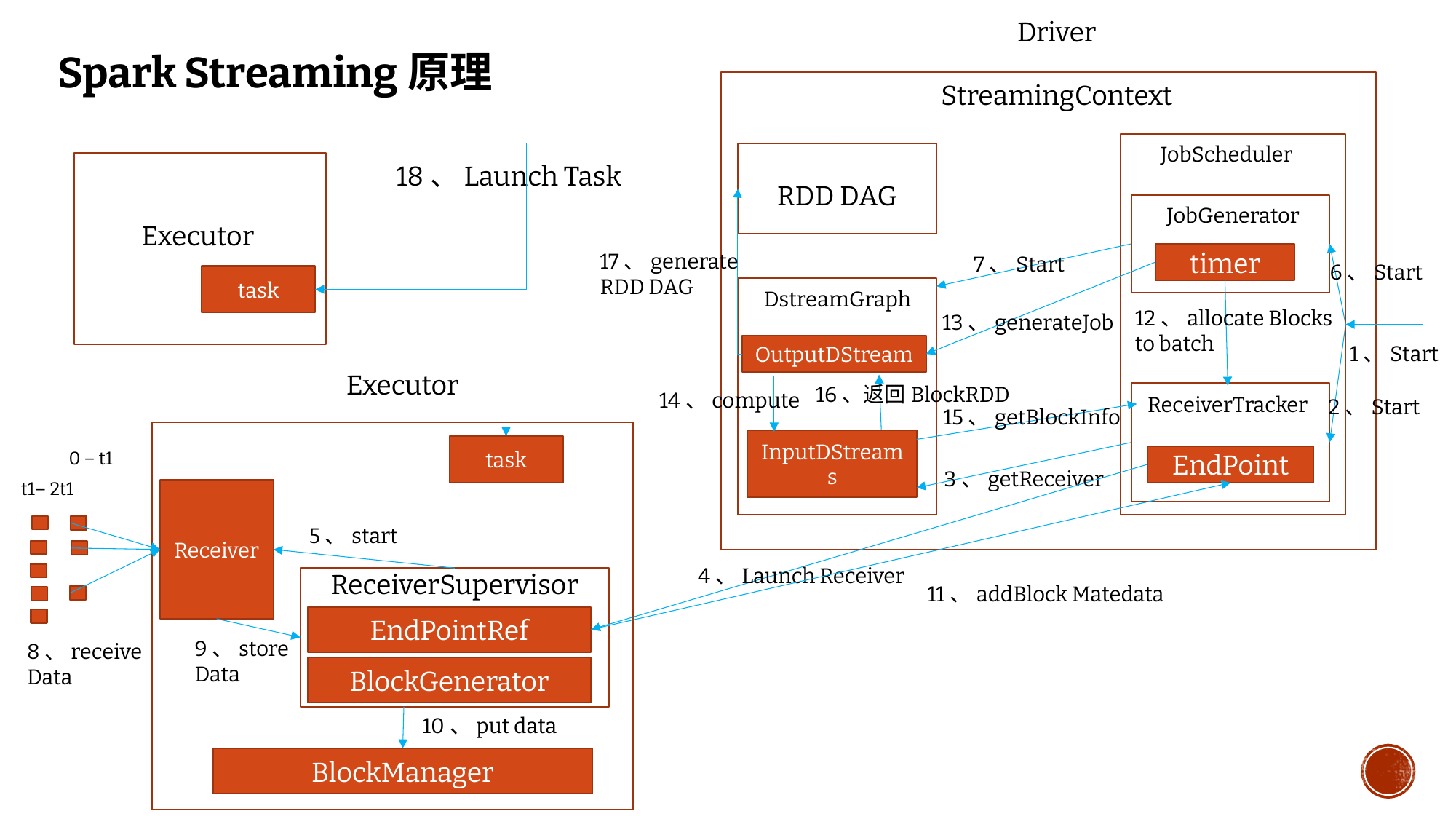

Driver
Spark Streaming原理

StreamingContext

JobScheduler

18、Launch Task
RDD DAG

JobGenerator
Executor
17、generate
RDD DAG
timer
7、Start
6、Start
task

DstreamGraph
12、allocate Blocks
to batch
13、generateJob
1、Start
OutputDStream
Executor
16、返回BlockRDD
14、compute

ReceiverTracker
2、Start
15、getBlockInfo

InputDStreams
task
0 – t1
EndPoint
3、getReceiver
t1– 2t1
Receiver

5、start

4、Launch Receiver
ReceiverSupervisor

r
11、addBlock Matedata

EndPointRef

9、store
Data
8、receive
Data
BlockGenerator
10、put data
BlockManager